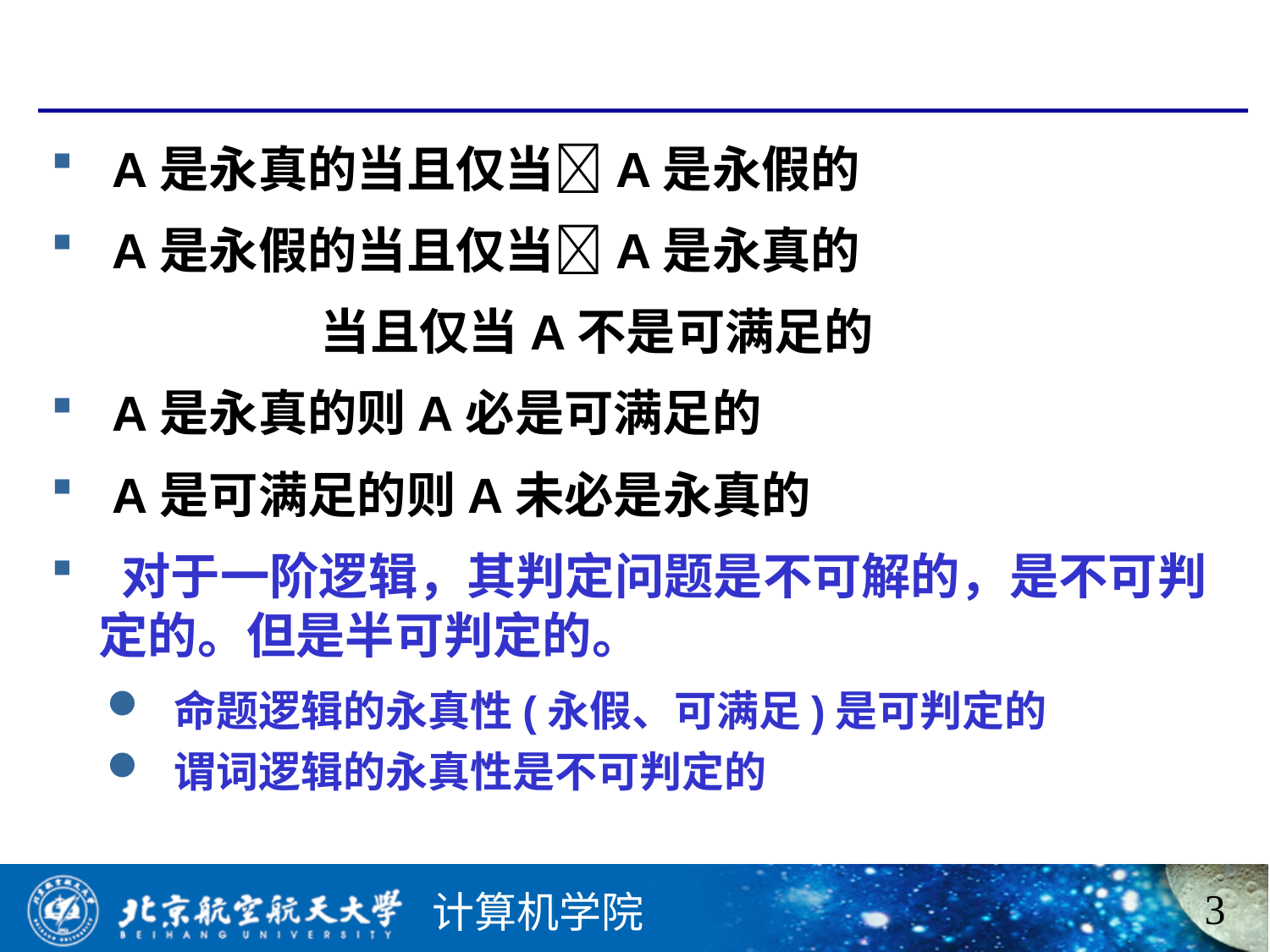

#
 A是永真的当且仅当¬A是永假的
 A是永假的当且仅当¬A是永真的
                       当且仅当A不是可满足的
 A是永真的则A必是可满足的
 A是可满足的则A未必是永真的
 对于一阶逻辑，其判定问题是不可解的，是不可判定的。但是半可判定的。
 命题逻辑的永真性(永假、可满足)是可判定的
 谓词逻辑的永真性是不可判定的